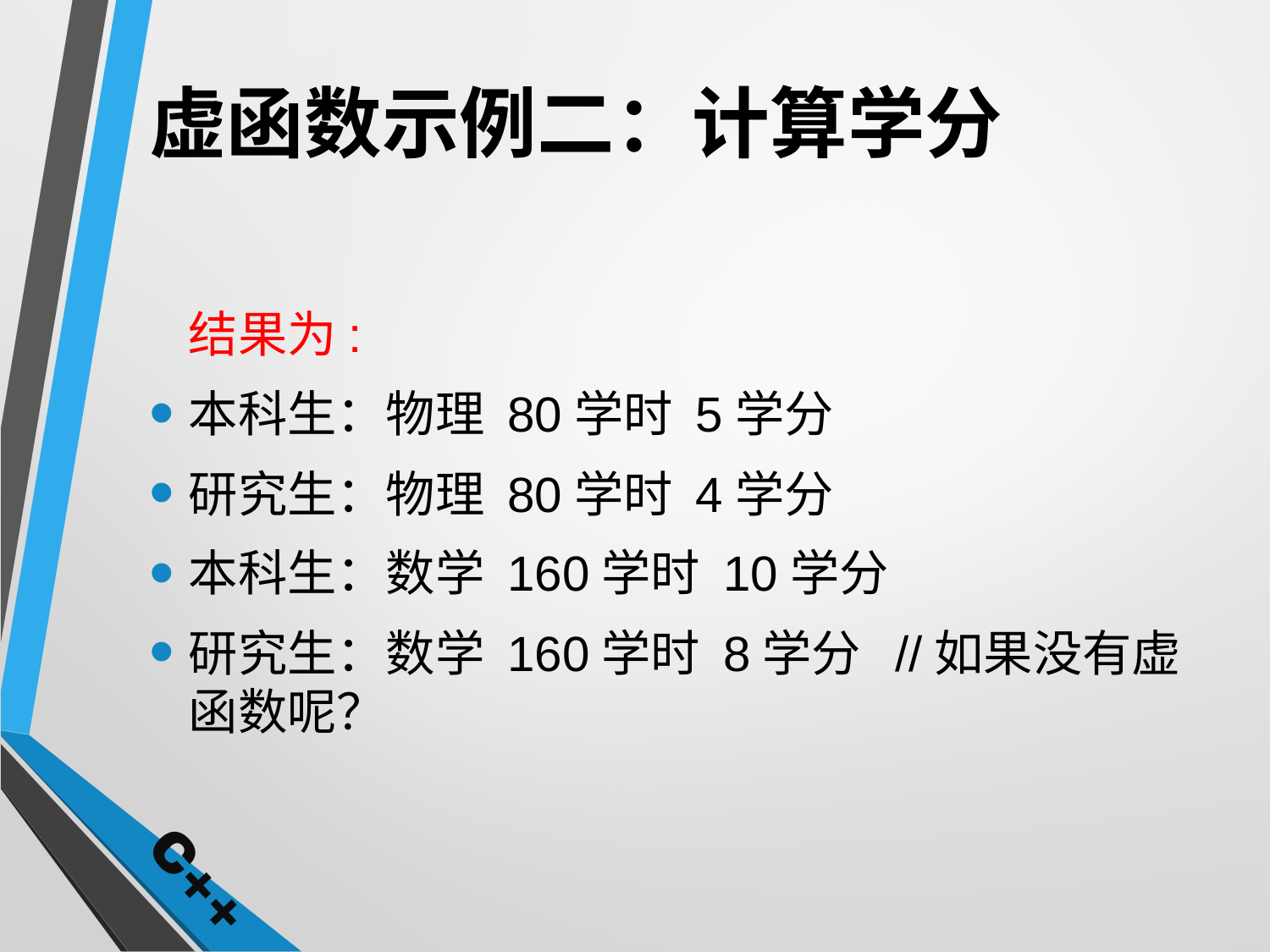

# 虚函数示例二：计算学分
	结果为:
本科生：物理 80学时 5学分
研究生：物理 80学时 4学分
本科生：数学 160学时 10学分
研究生：数学 160学时 8学分  //如果没有虚函数呢？